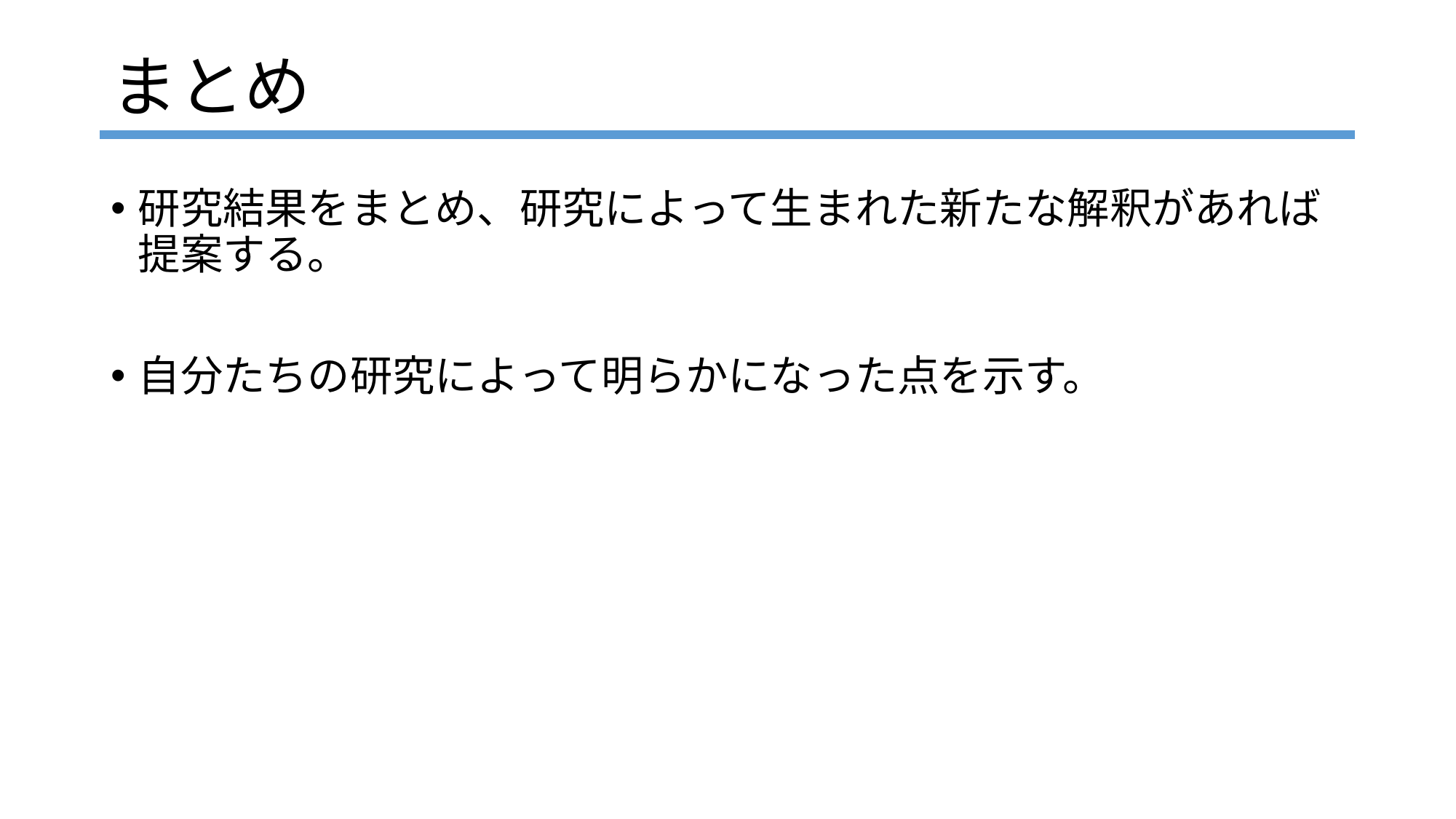

まとめ
研究結果をまとめ、研究によって生まれた新たな解釈があれば提案する。

自分たちの研究によって明らかになった点を示す。